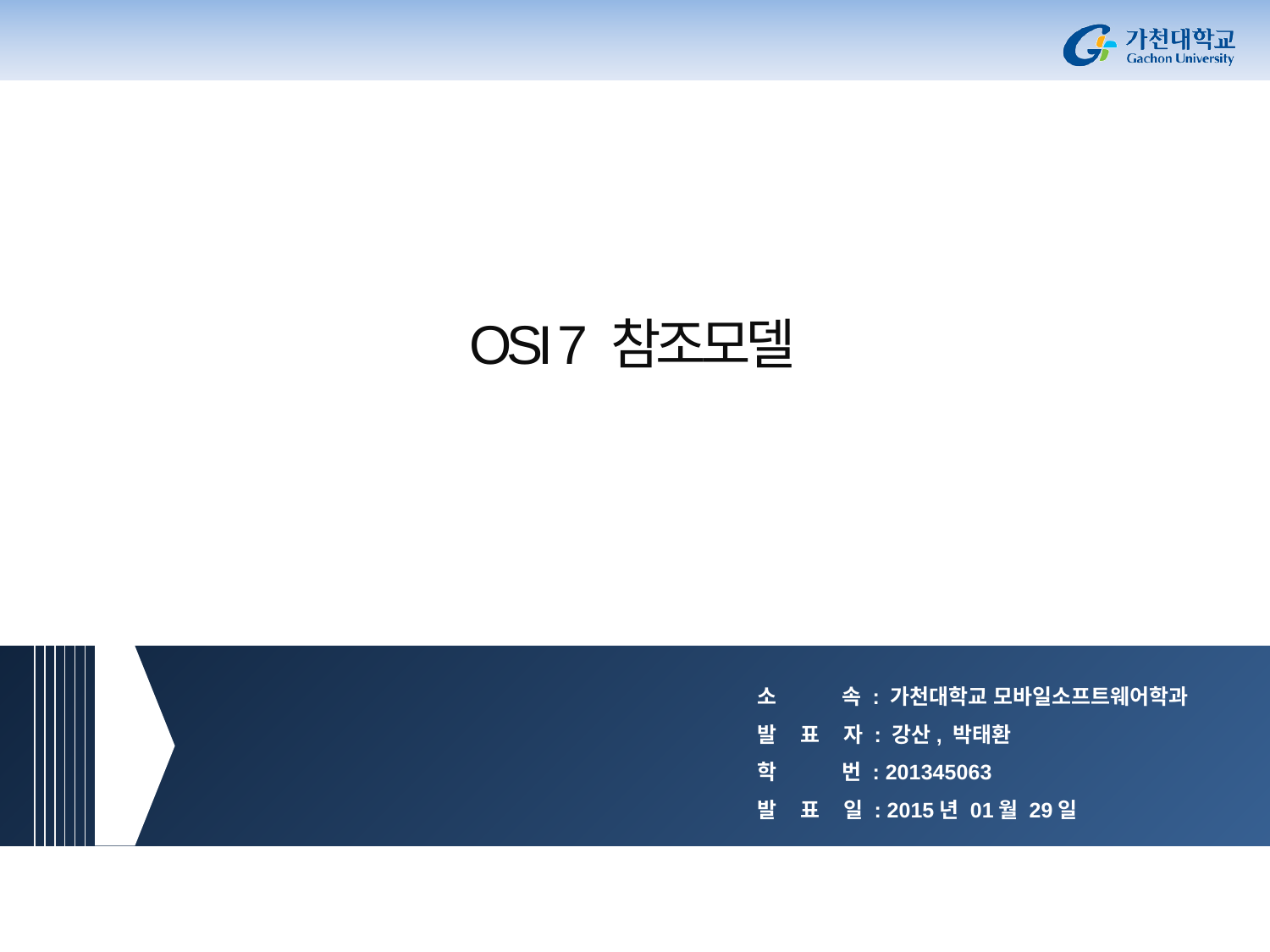

# OSI 7 참조모델

소           속 : 가천대학교 모바일소프트웨어학과
발    표    자 : 강산, 박태환
학           번 : 201345063
발    표    일 : 2015년 01월 29일
2015-01-29
1
작성자 : 박태환